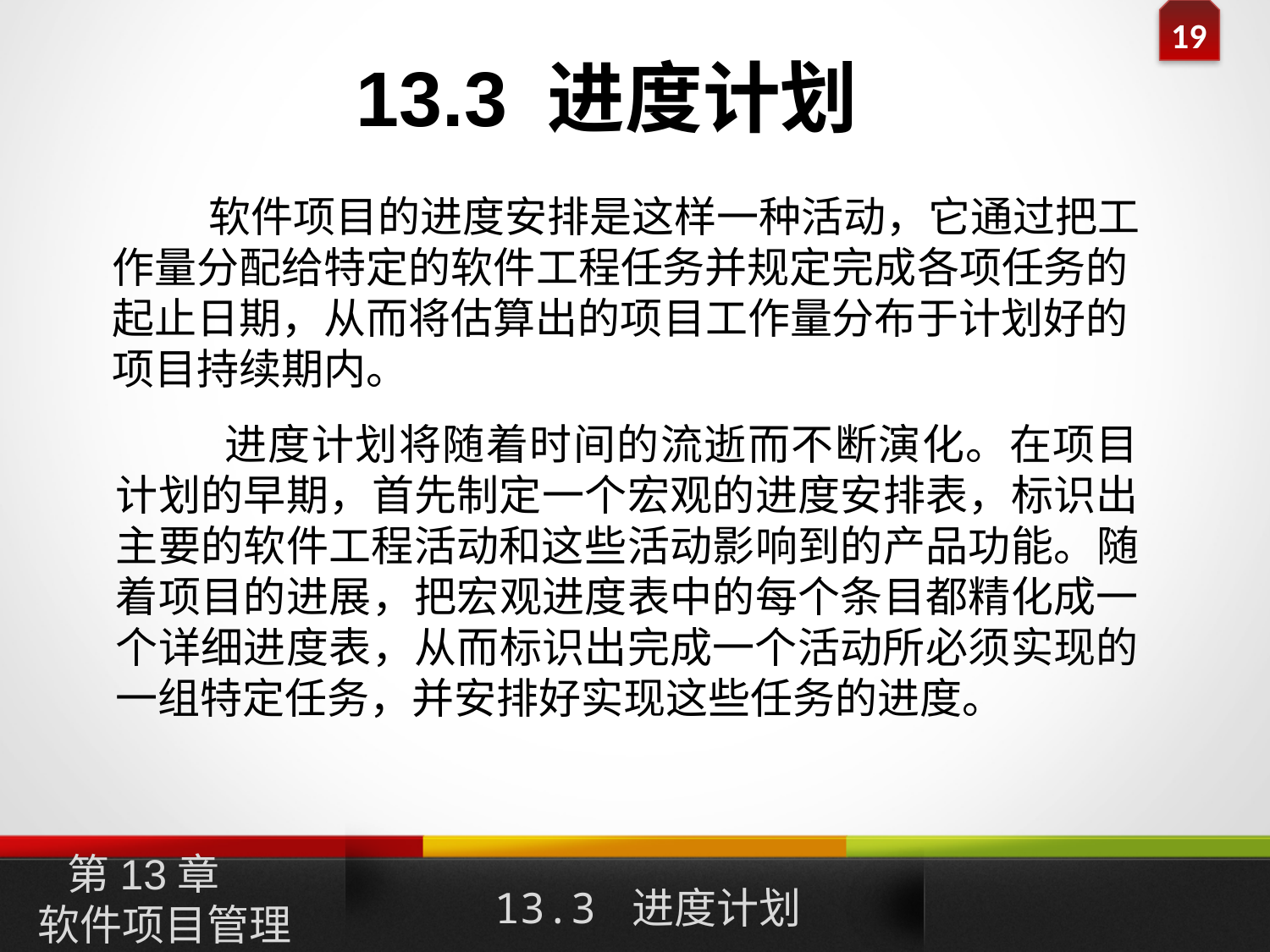

# 13.3 进度计划
         软件项目的进度安排是这样一种活动，它通过把工作量分配给特定的软件工程任务并规定完成各项任务的起止日期，从而将估算出的项目工作量分布于计划好的项目持续期内。
         进度计划将随着时间的流逝而不断演化。在项目计划的早期，首先制定一个宏观的进度安排表，标识出主要的软件工程活动和这些活动影响到的产品功能。随着项目的进展，把宏观进度表中的每个条目都精化成一个详细进度表，从而标识出完成一个活动所必须实现的一组特定任务，并安排好实现这些任务的进度。
第13章
软件项目管理
13.3 进度计划